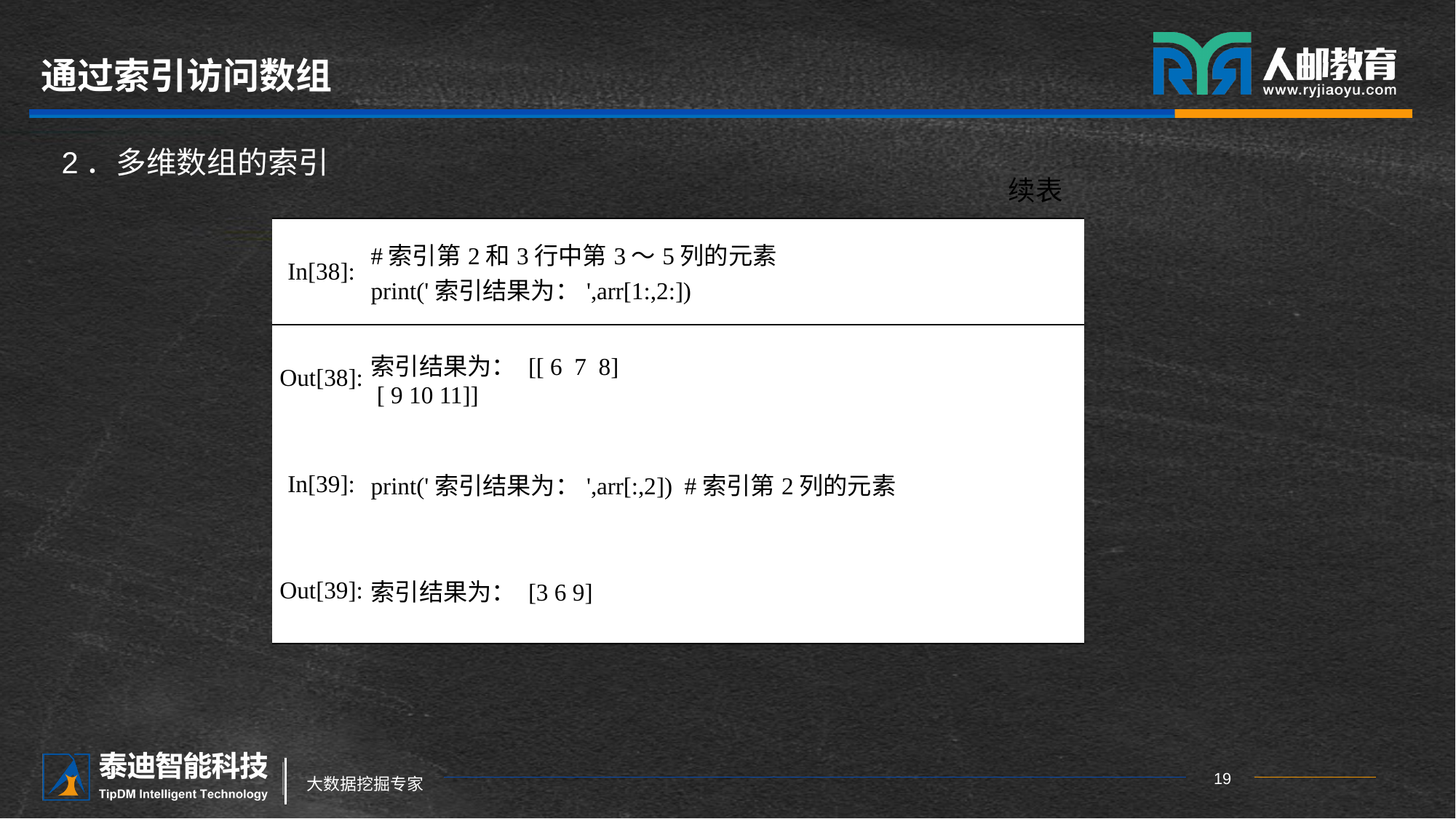

# 通过索引访问数组
2．多维数组的索引
续表
| In[38]: | #索引第2和3行中第3～5列的元素 print('索引结果为：',arr[1:,2:]) |
| --- | --- |
| Out[38]: | 索引结果为： [[ 6 7 8] [ 9 10 11]] |
| In[39]: | print('索引结果为：',arr[:,2]) #索引第2列的元素 |
| Out[39]: | 索引结果为： [3 6 9] |